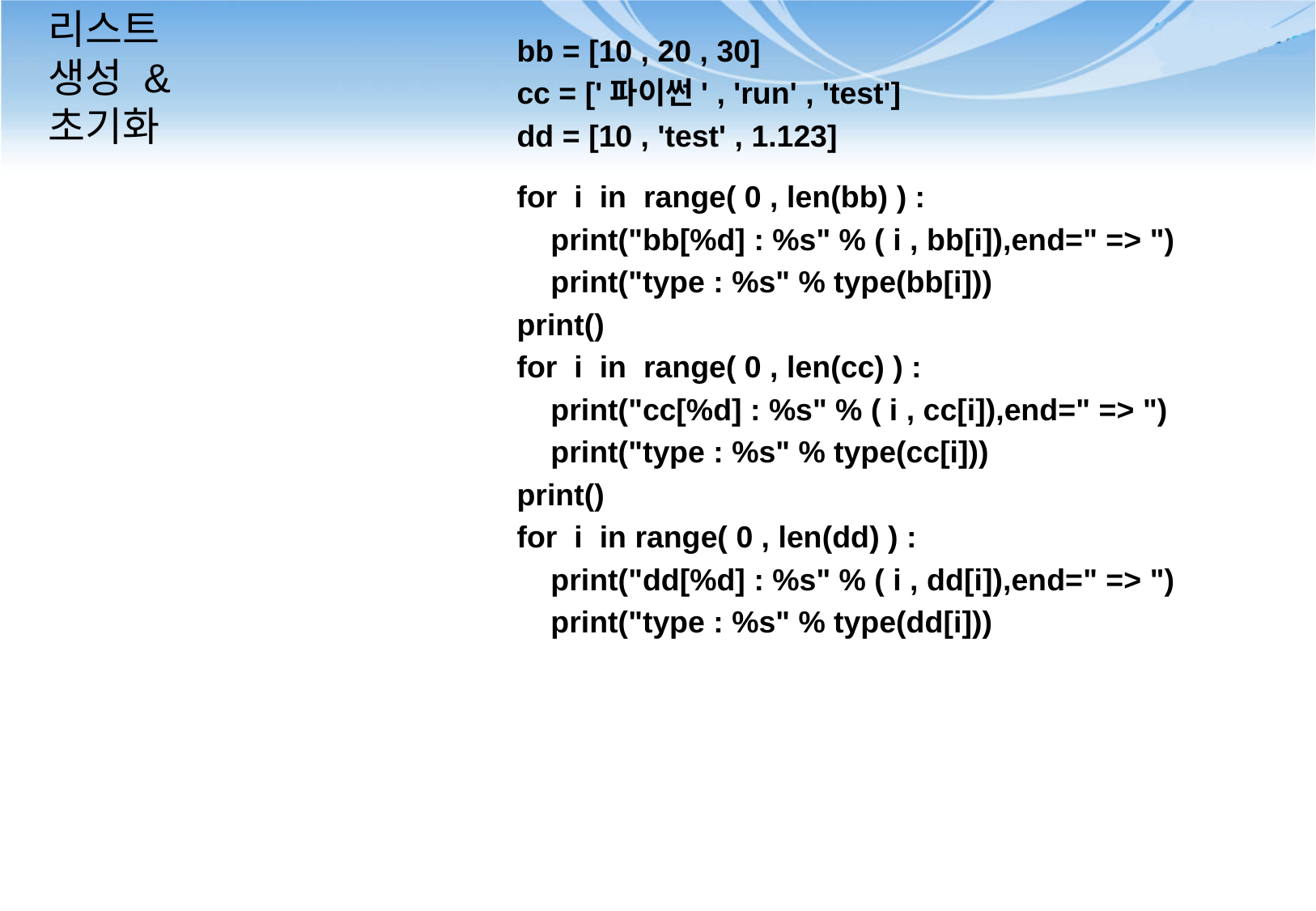

bb = [10 , 20 , 30]
cc = ['파이썬' , 'run' , 'test']
dd = [10 , 'test' , 1.123]

for  i  in  range( 0 , len(bb) ) :
    print("bb[%d] : %s" % ( i , bb[i]),end=" => ")
    print("type : %s" % type(bb[i]))
print()
for  i  in  range( 0 , len(cc) ) :
    print("cc[%d] : %s" % ( i , cc[i]),end=" => ")
    print("type : %s" % type(cc[i]))
print()
for  i  in range( 0 , len(dd) ) :
    print("dd[%d] : %s" % ( i , dd[i]),end=" => ")
    print("type : %s" % type(dd[i]))
# 리스트 생성 & 초기화